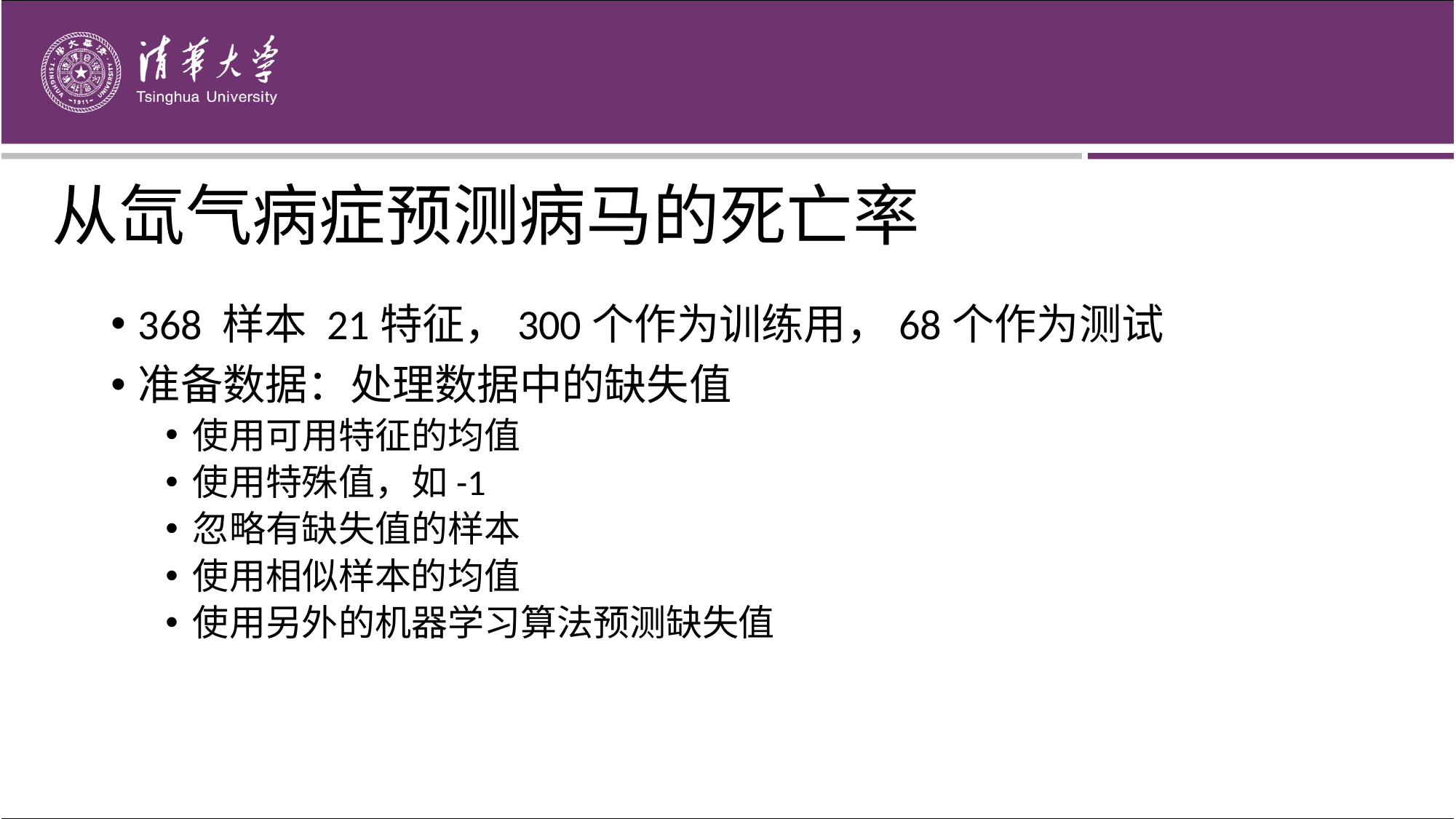

从氙气病症预测病马的死亡率
368 样本 21特征，300个作为训练用，68个作为测试
准备数据：处理数据中的缺失值
使用可用特征的均值
使用特殊值，如-1
忽略有缺失值的样本
使用相似样本的均值
使用另外的机器学习算法预测缺失值